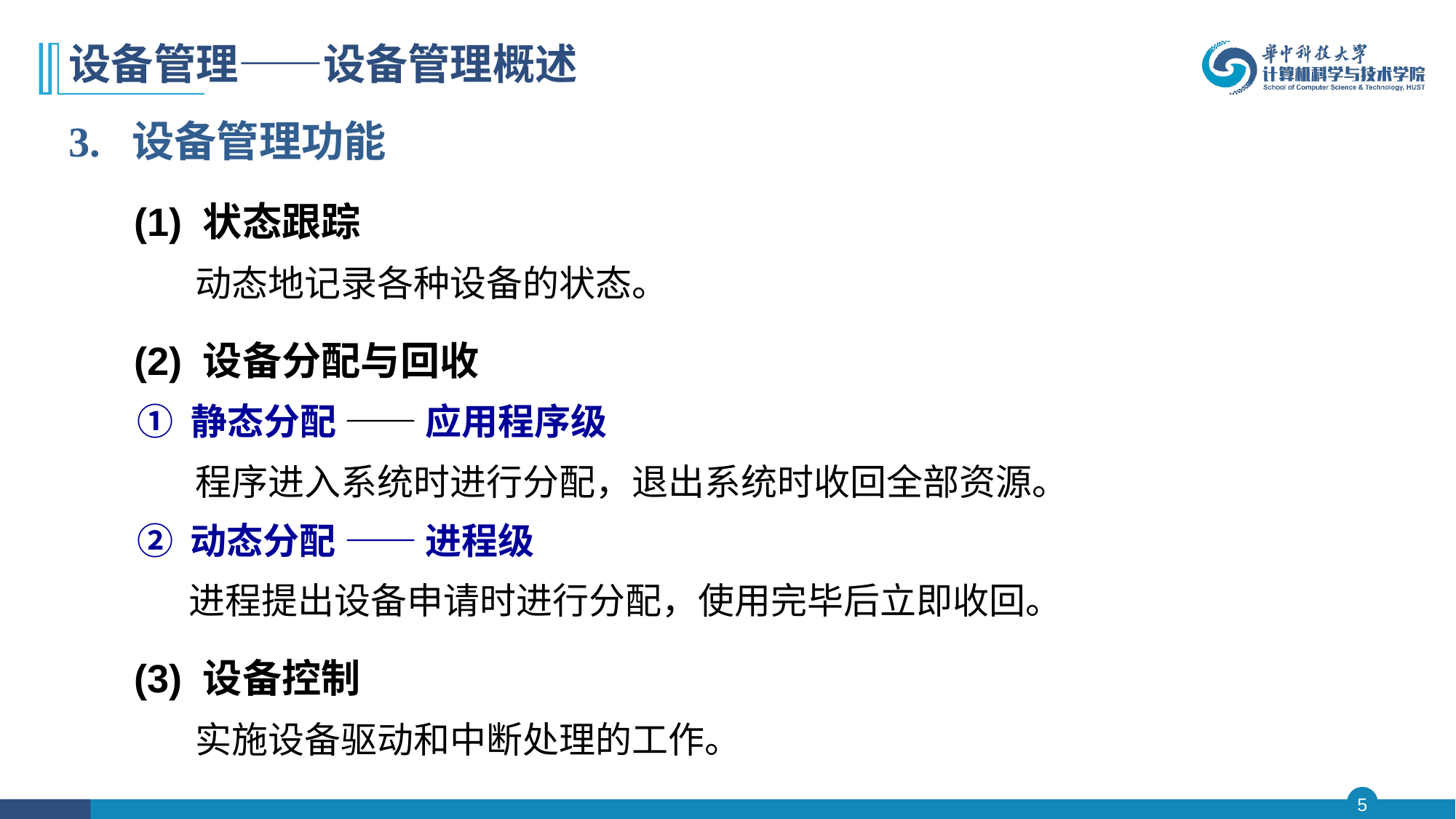

# 设备管理——设备管理概述
3.  设备管理功能
      (1) 状态跟踪
      动态地记录各种设备的状态。
      (2) 设备分配与回收
① 静态分配 —— 应用程序级
      程序进入系统时进行分配，退出系统时收回全部资源。
② 动态分配 —— 进程级
               进程提出设备申请时进行分配，使用完毕后立即收回。
      (3) 设备控制
      实施设备驱动和中断处理的工作。